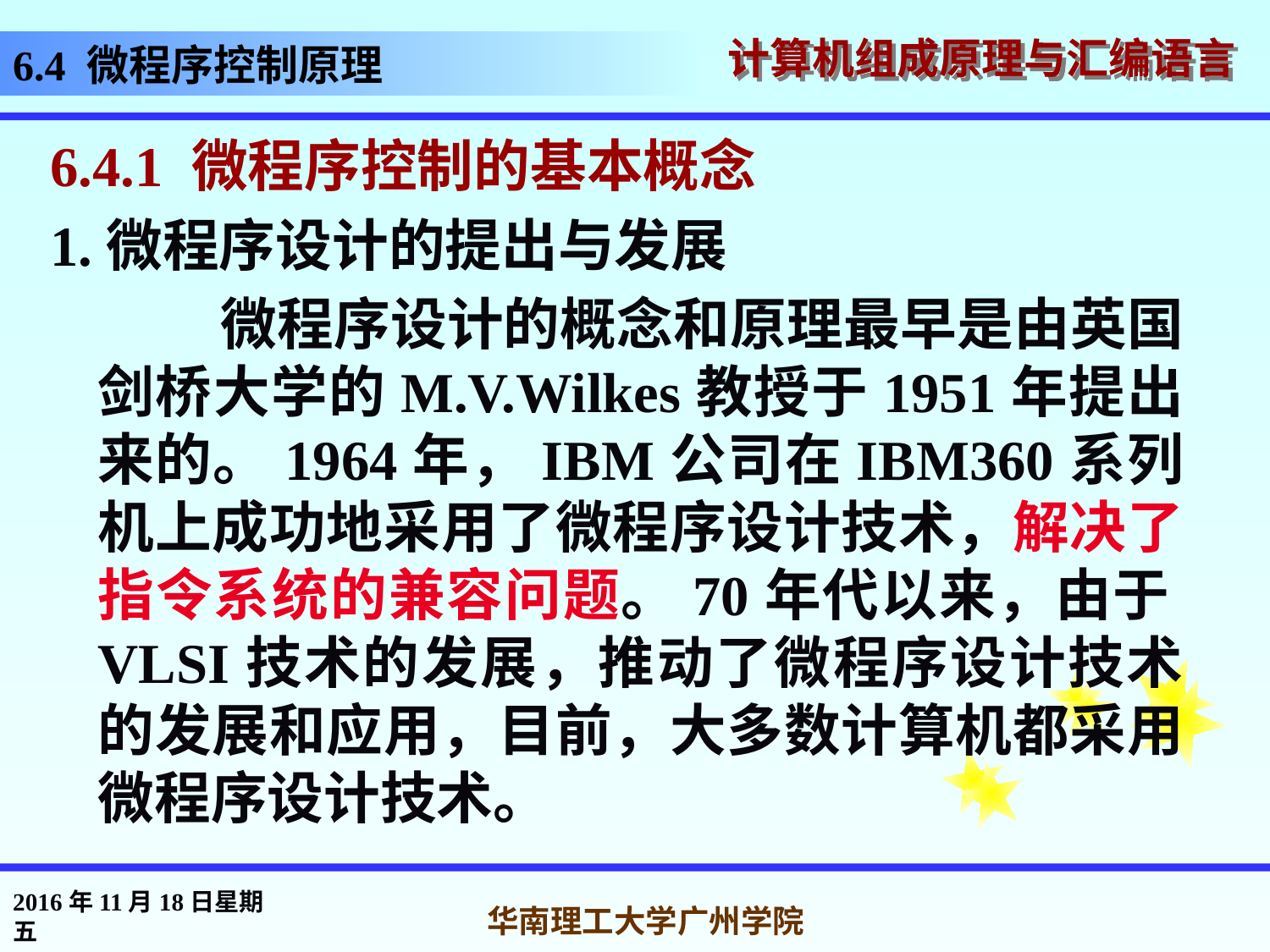

# 6.4 微程序控制原理
6.4.1 微程序控制的基本概念
1.微程序设计的提出与发展
            微程序设计的概念和原理最早是由英国剑桥大学的M.V.Wilkes教授于1951年提出来的。1964年，IBM公司在IBM360系列机上成功地采用了微程序设计技术，解决了指令系统的兼容问题。70年代以来，由于VLSI技术的发展，推动了微程序设计技术的发展和应用，目前，大多数计算机都采用微程序设计技术。
2016年11月18日星期五
华南理工大学广州学院